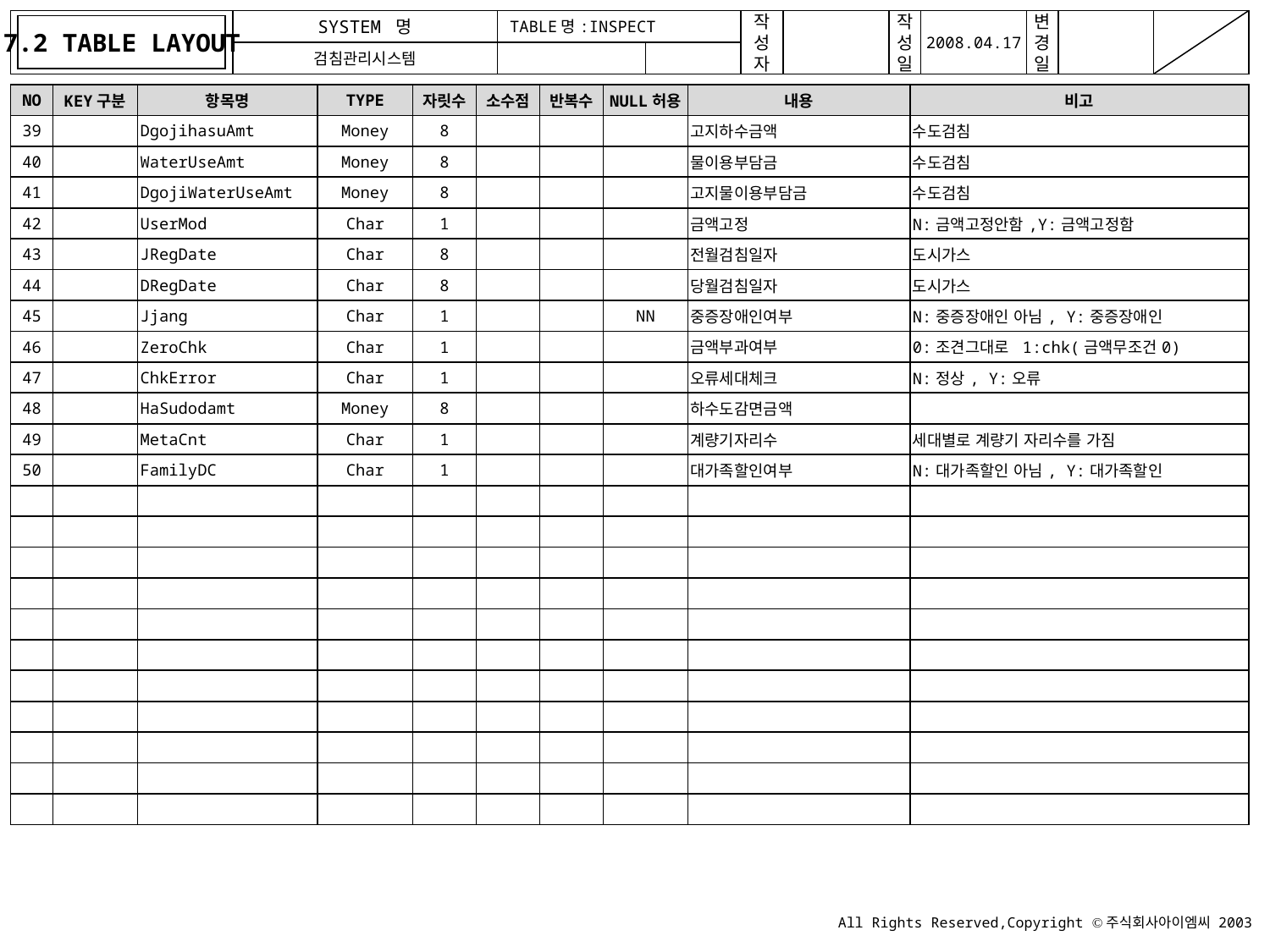

7.2 TABLE LAYOUT
TABLE명:INSPECT
| NO | KEY구분 | 항목명 | TYPE | 자릿수 | 소수점 | 반복수 | NULL허용 | 내용 | 비고 |
| --- | --- | --- | --- | --- | --- | --- | --- | --- | --- |
| 39 |  | DgojihasuAmt | Money | 8 |  |  |  | 고지하수금액 | 수도검침 |
| 40 |  | WaterUseAmt | Money | 8 |  |  |  | 물이용부담금 | 수도검침 |
| 41 |  | DgojiWaterUseAmt | Money | 8 |  |  |  | 고지물이용부담금 | 수도검침 |
| 42 |  | UserMod | Char | 1 |  |  |  | 금액고정 | N:금액고정안함,Y:금액고정함 |
| 43 |  | JRegDate | Char | 8 |  |  |  | 전월검침일자 | 도시가스 |
| 44 |  | DRegDate | Char | 8 |  |  |  | 당월검침일자 | 도시가스 |
| 45 |  | Jjang | Char | 1 |  |  | NN | 중증장애인여부 | N:중증장애인 아님, Y:중증장애인 |
| 46 |  | ZeroChk | Char | 1 |  |  |  | 금액부과여부 | 0:조견그대로 1:chk(금액무조건0) |
| 47 |  | ChkError | Char | 1 |  |  |  | 오류세대체크 | N:정상, Y:오류 |
| 48 |  | HaSudodamt | Money | 8 |  |  |  | 하수도감면금액 |  |
| 49 |  | MetaCnt | Char | 1 |  |  |  | 계량기자리수 | 세대별로 계량기 자리수를 가짐 |
| 50 |  | FamilyDC | Char | 1 |  |  |  | 대가족할인여부 | N:대가족할인 아님, Y:대가족할인 |
|  |  |  |  |  |  |  |  |  |  |
|  |  |  |  |  |  |  |  |  |  |
|  |  |  |  |  |  |  |  |  |  |
|  |  |  |  |  |  |  |  |  |  |
|  |  |  |  |  |  |  |  |  |  |
|  |  |  |  |  |  |  |  |  |  |
|  |  |  |  |  |  |  |  |  |  |
|  |  |  |  |  |  |  |  |  |  |
|  |  |  |  |  |  |  |  |  |  |
|  |  |  |  |  |  |  |  |  |  |
|  |  |  |  |  |  |  |  |  |  |